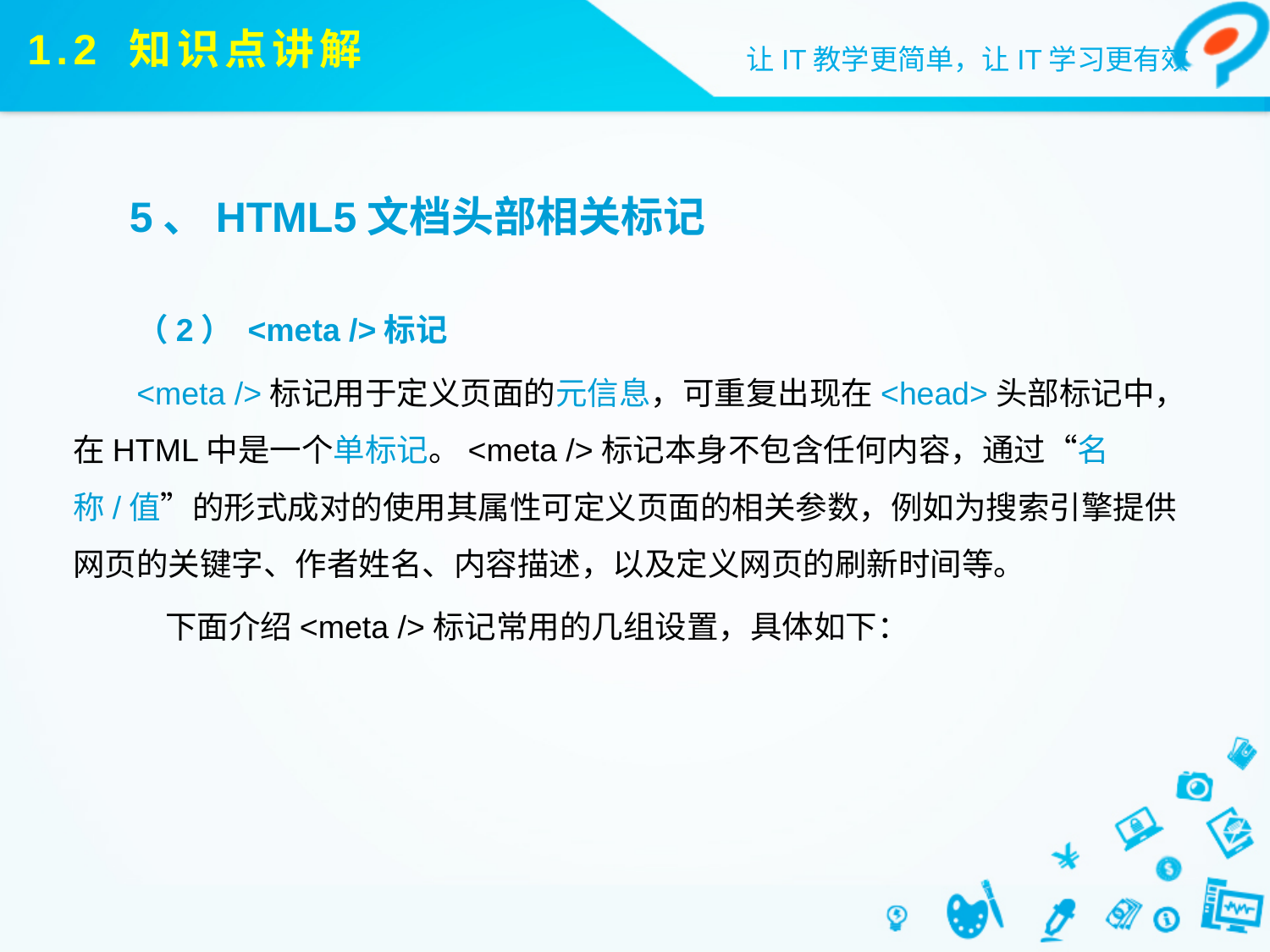

# 1.2 知识点讲解
5、HTML5文档头部相关标记
（2） <meta />标记
<meta />标记用于定义页面的元信息，可重复出现在<head>头部标记中，在HTML中是一个单标记。<meta />标记本身不包含任何内容，通过“名称/值”的形式成对的使用其属性可定义页面的相关参数，例如为搜索引擎提供网页的关键字、作者姓名、内容描述，以及定义网页的刷新时间等。
下面介绍<meta />标记常用的几组设置，具体如下：